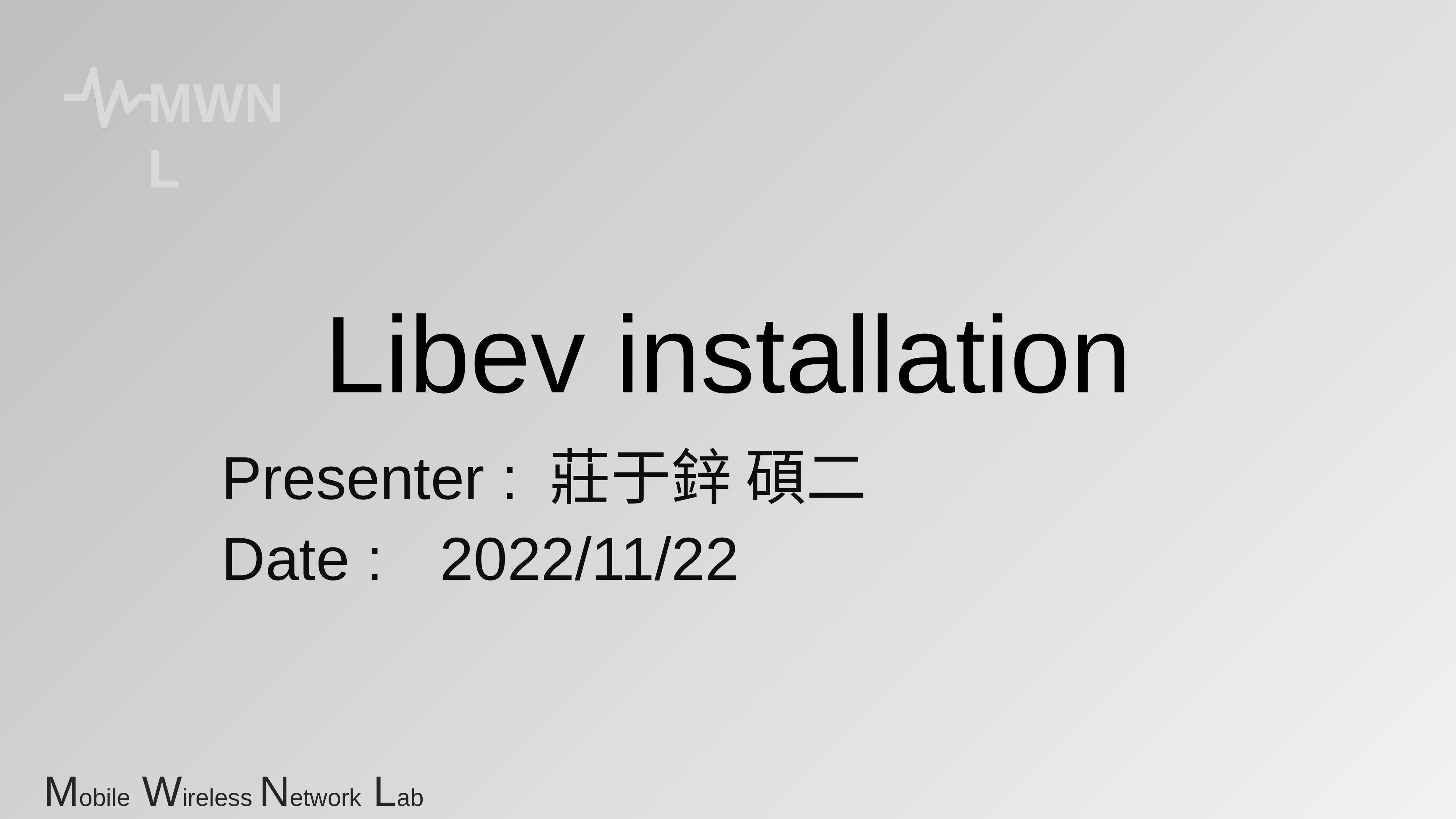

Libev installation
Presenter : 莊于鋅 碩二
Date : 	2022/11/22